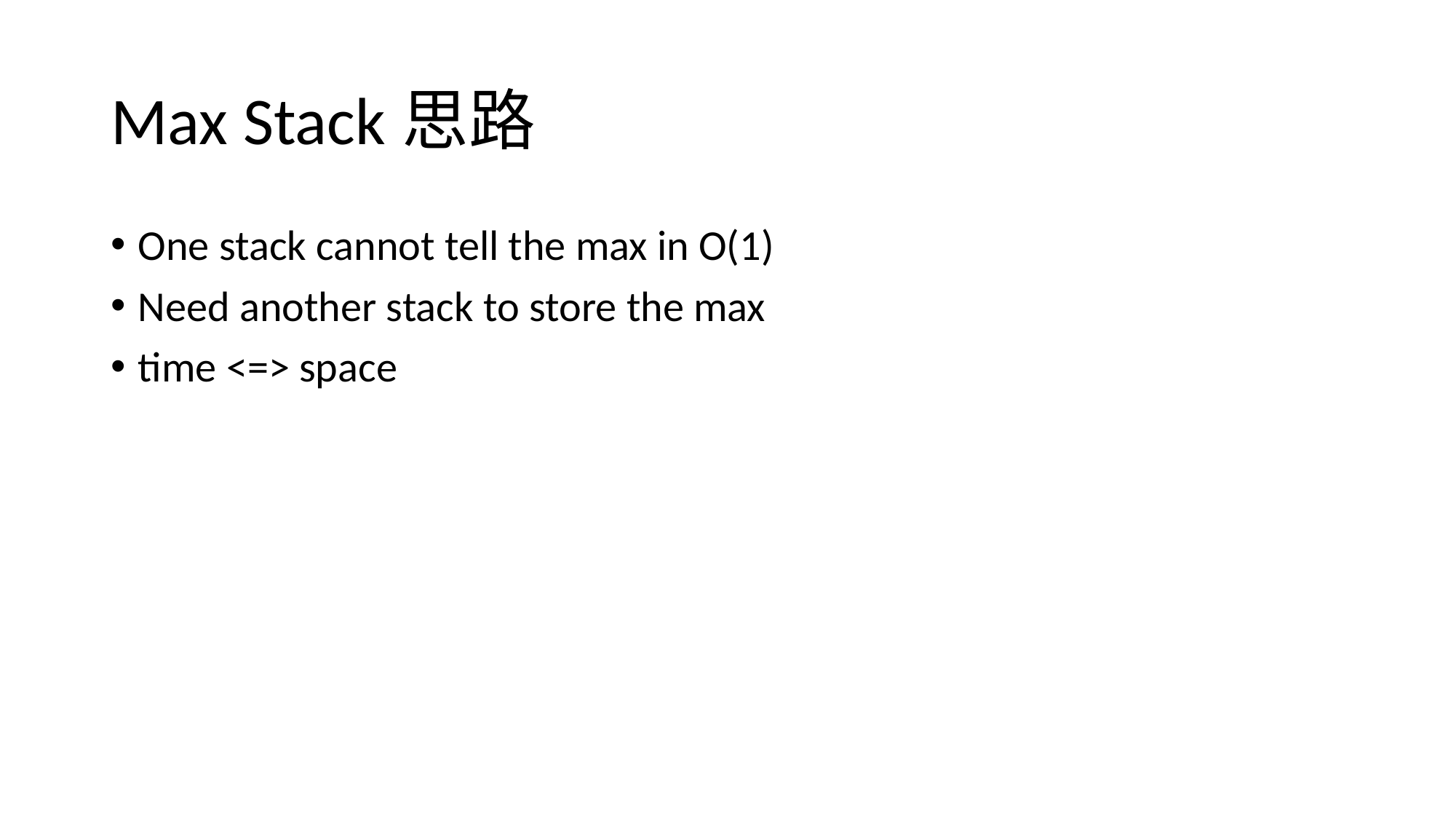

# Max Stack思路
One stack cannot tell the max in O(1)
Need another stack to store the max
time <=> space